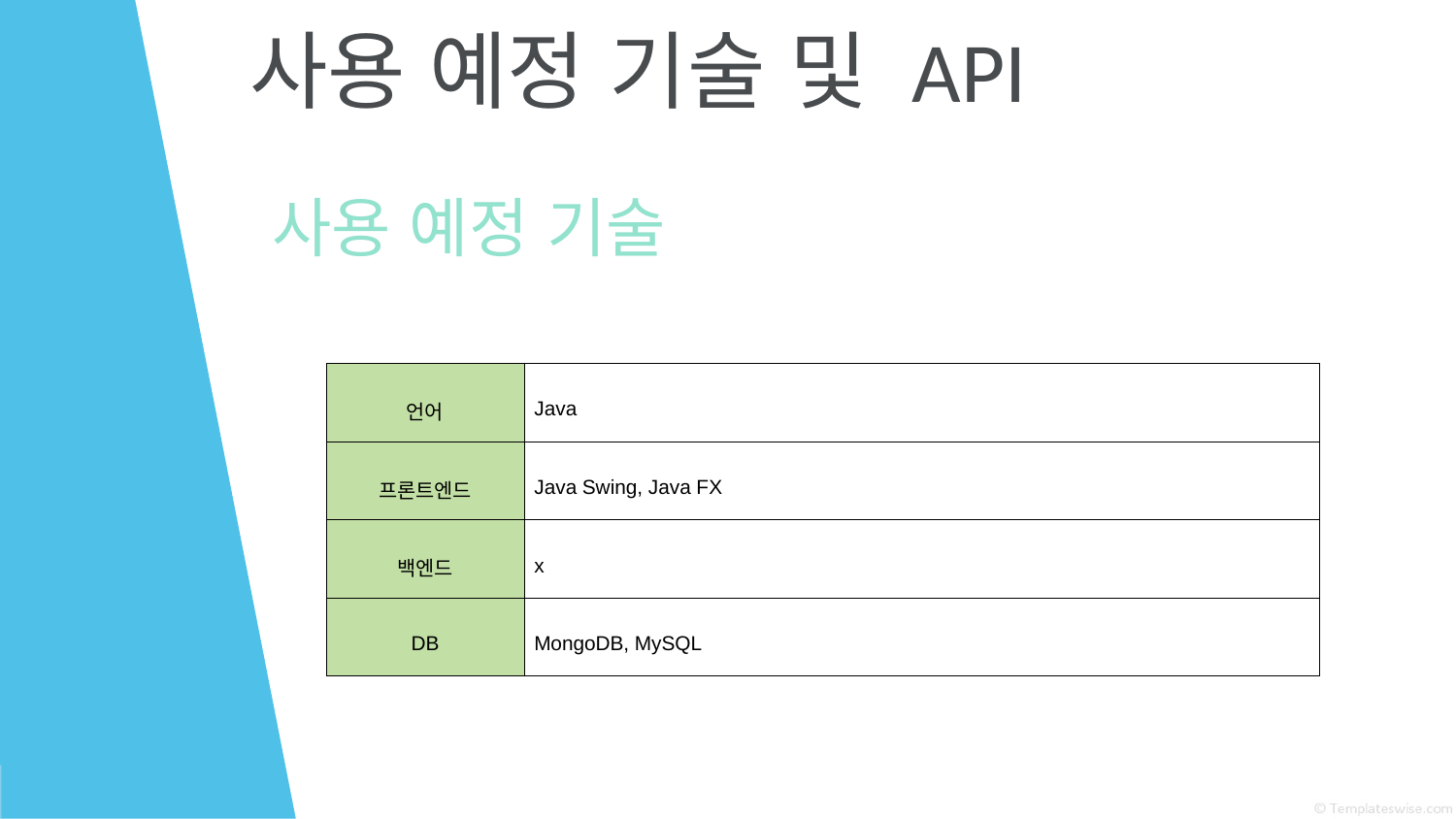

# 사용 예정 기술 및 API
사용 예정 기술
| 언어 | Java |
| --- | --- |
| 프론트엔드 | Java Swing, Java FX |
| 백엔드 | x |
| DB | MongoDB, MySQL |